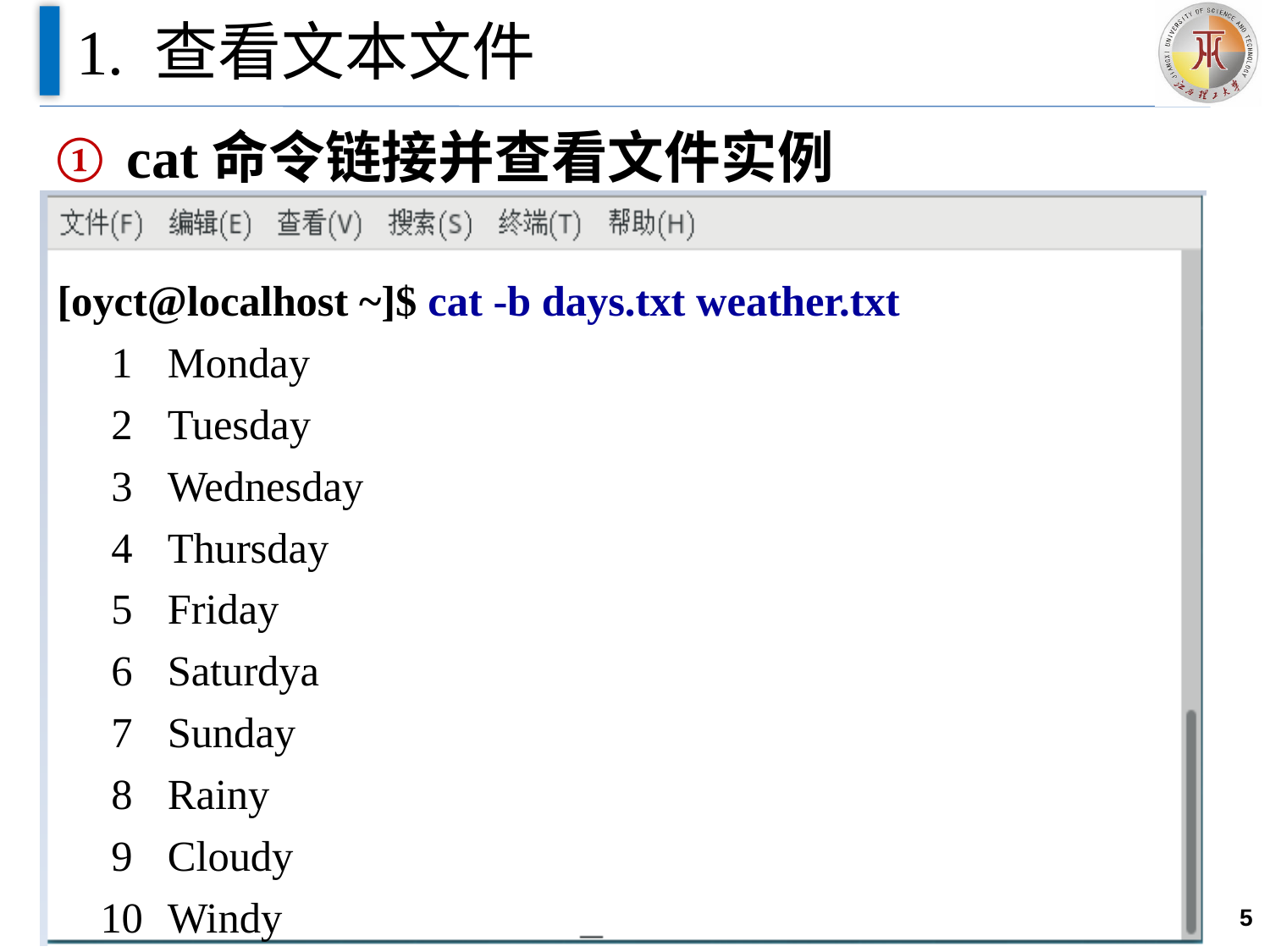

# 1. 查看文本文件
cat命令链接并查看文件实例
[oyct@localhost ~]$ cat -b days.txt weather.txt
     1	Monday
     2	Tuesday
     3	Wednesday
     4	Thursday
     5	Friday
     6	Saturdya
     7	Sunday
     8	Rainy
     9	Cloudy
    10	Windy
5